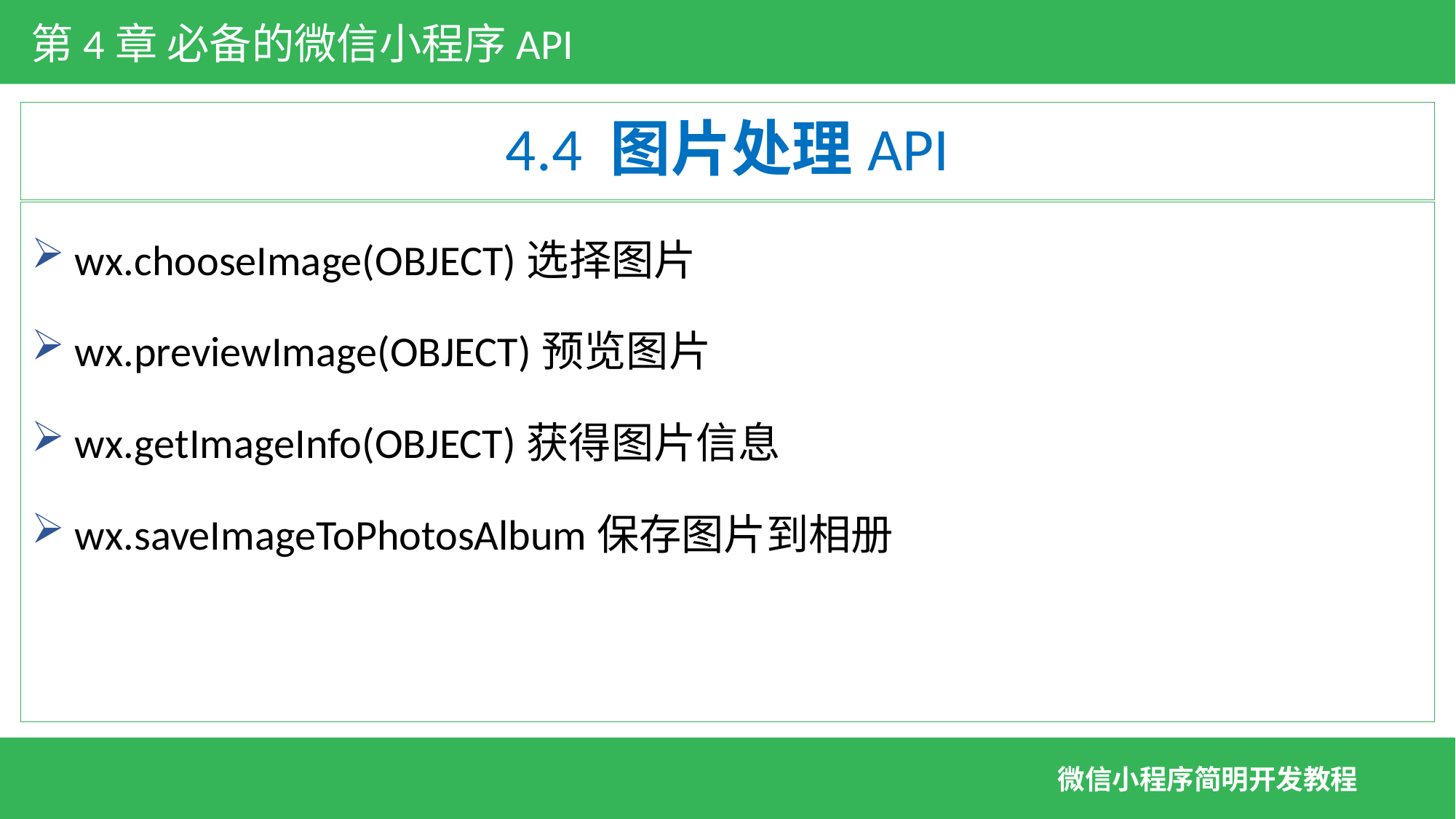

第4章 必备的微信小程序API

# 4.4 图片处理API
 wx.chooseImage(OBJECT)选择图片
 wx.previewImage(OBJECT)预览图片
 wx.getImageInfo(OBJECT)获得图片信息
 wx.saveImageToPhotosAlbum保存图片到相册

微信小程序简明开发教程